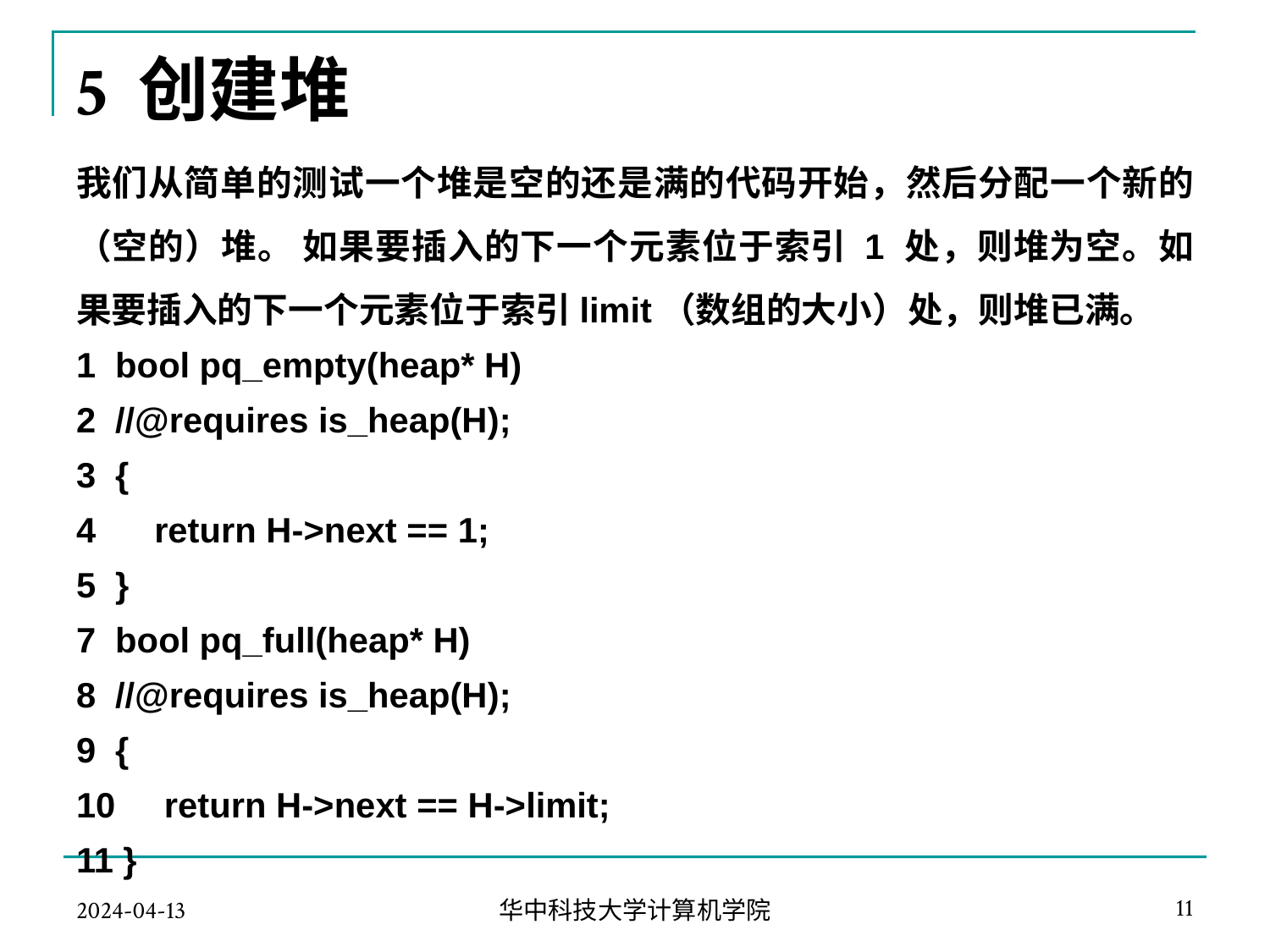

# 5 创建堆
我们从简单的测试一个堆是空的还是满的代码开始，然后分配一个新的（空的）堆。 如果要插入的下一个元素位于索引 1 处，则堆为空。如果要插入的下一个元素位于索引limit（数组的大小）处，则堆已满。
1  bool pq_empty(heap* H)
2  //@requires is_heap(H);
3  {
4      return H->next == 1;
5  }
7  bool pq_full(heap* H)
8  //@requires is_heap(H);
9  {
10     return H->next == H->limit;
11 }
2024-04-13
11
华中科技大学计算机学院